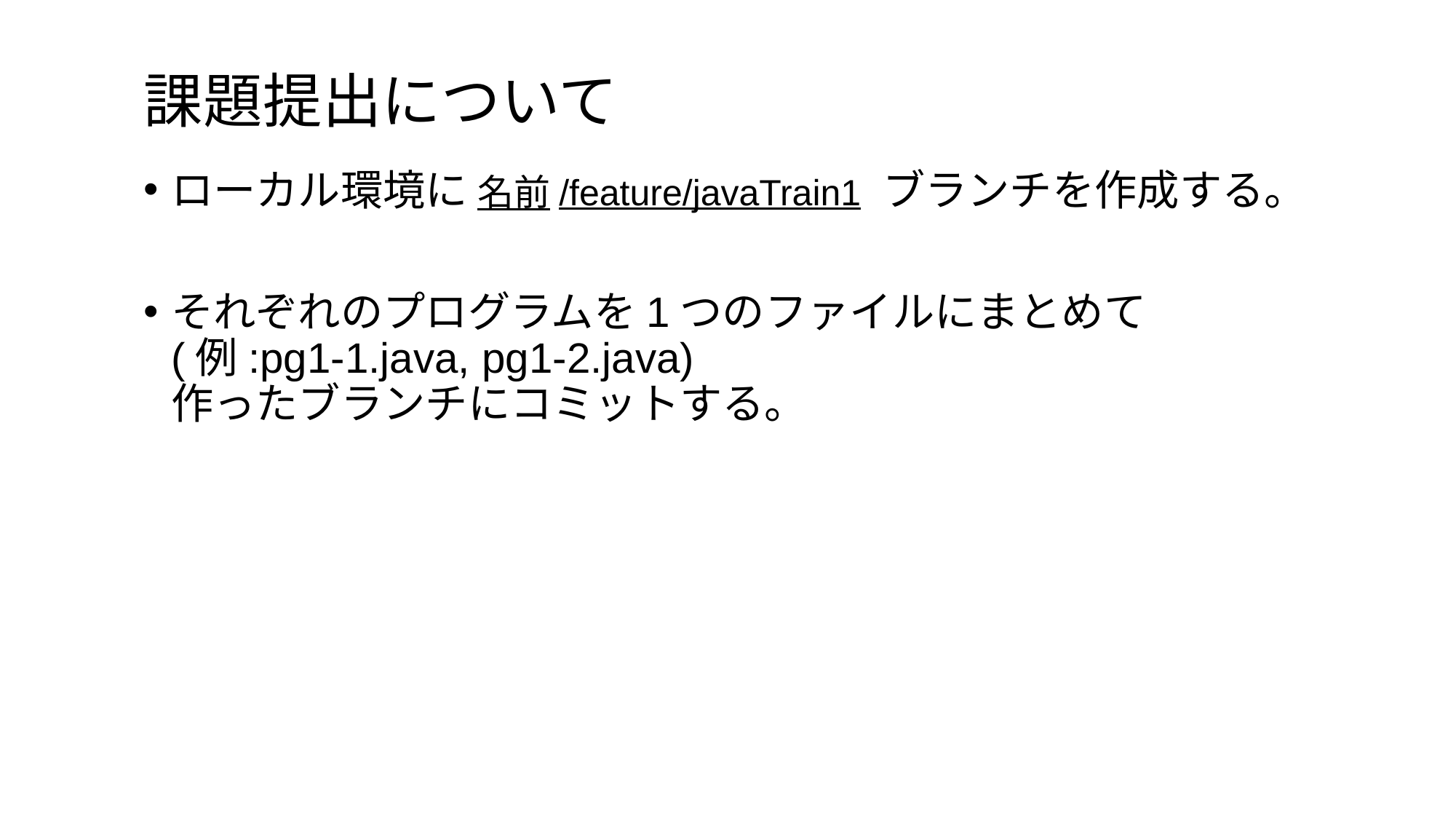

# 課題提出について
ローカル環境に 名前/feature/javaTrain1 ブランチを作成する。

それぞれのプログラムを1つのファイルにまとめて
(例:pg1-1.java, pg1-2.java)
作ったブランチにコミットする。